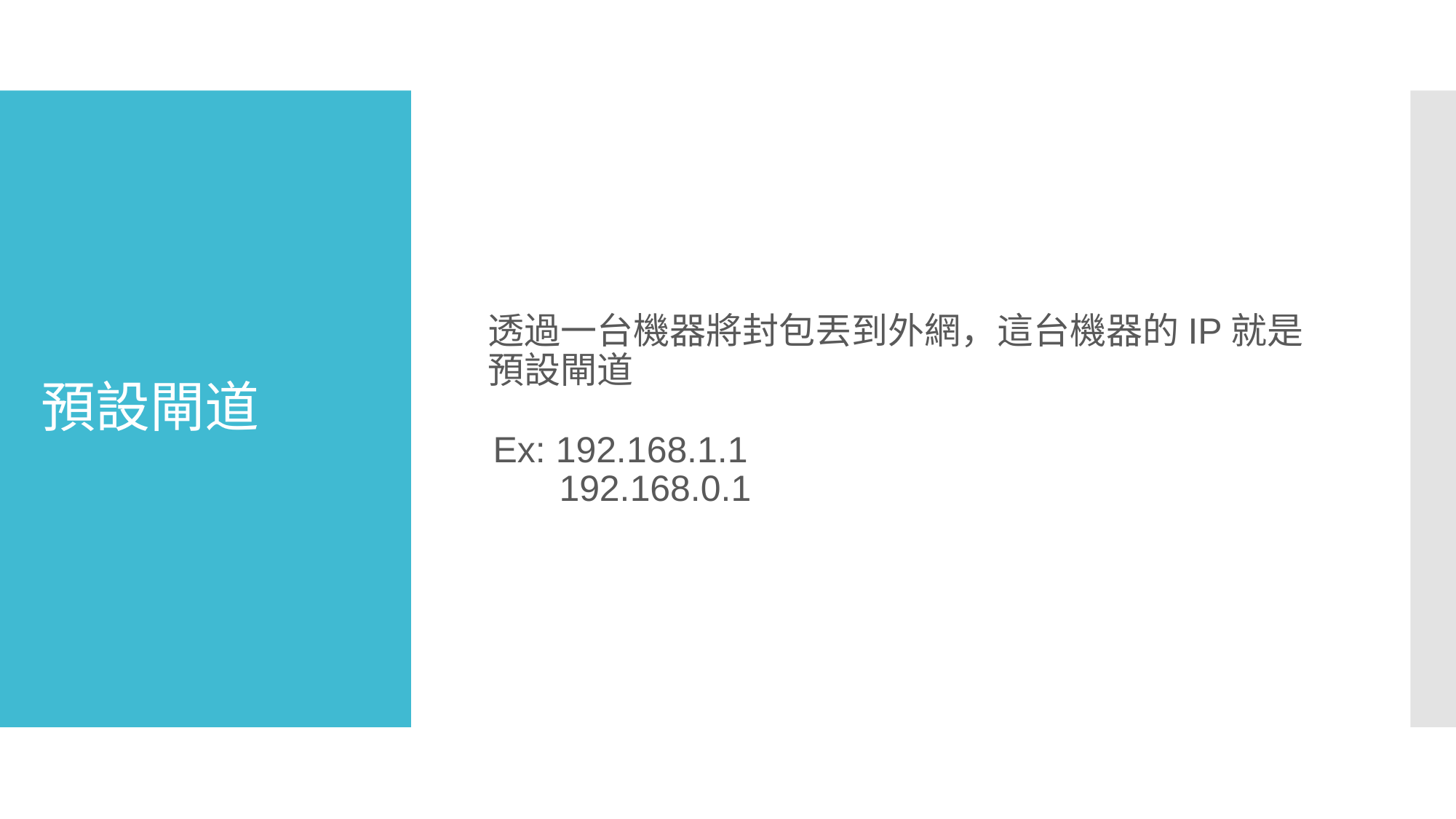

透過一台機器將封包丟到外網，這台機器的IP就是  預設閘道

  Ex: 192.168.1.1
       192.168.0.1

# 預設閘道